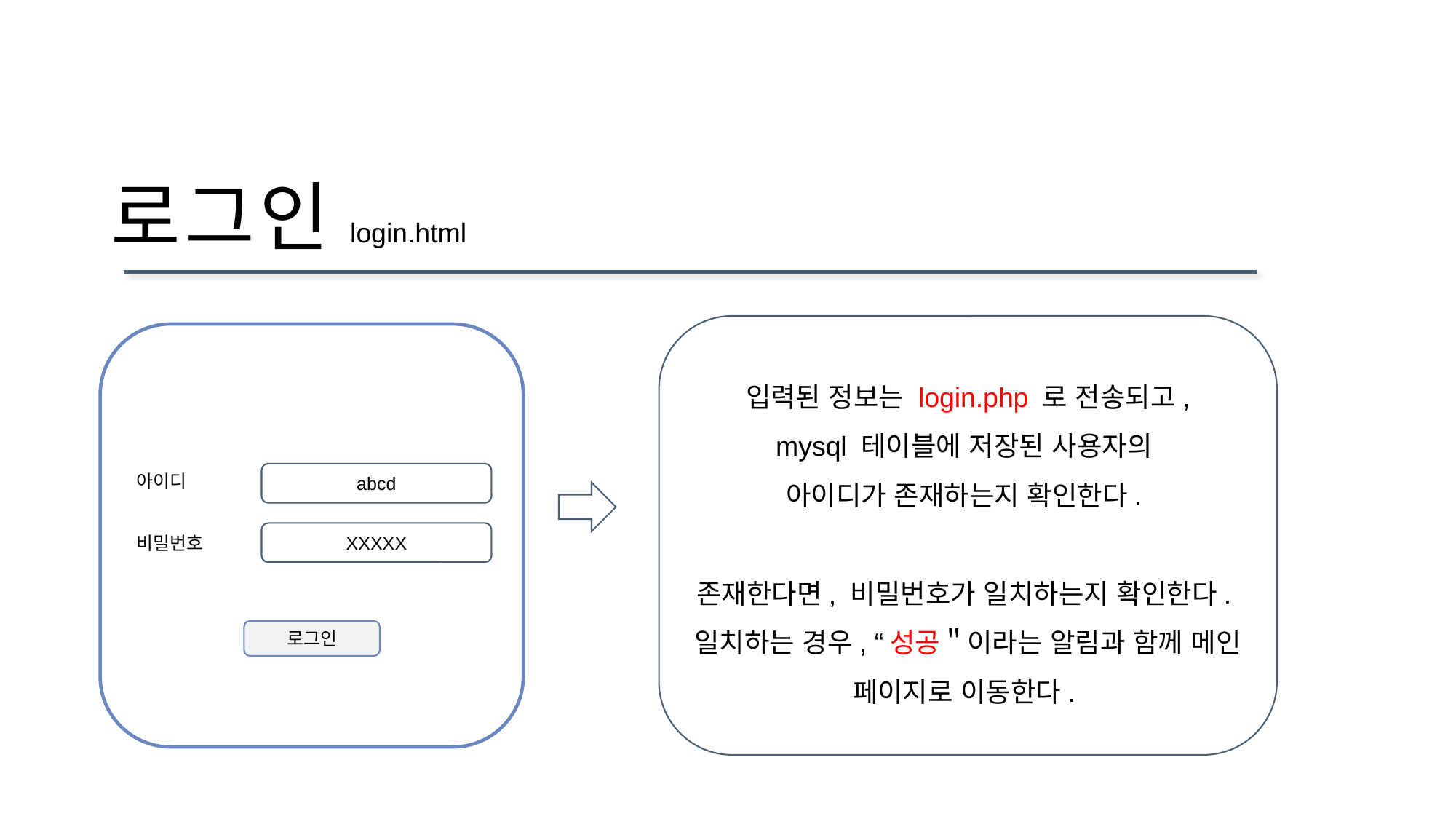

로그인
login.html
입력된 정보는 login.php 로 전송되고,
mysql 테이블에 저장된 사용자의
아이디가 존재하는지 확인한다.

존재한다면, 비밀번호가 일치하는지 확인한다.
일치하는 경우, “성공＂이라는 알림과 함께 메인 페이지로 이동한다.

abcd
아이디

XXXXX
비밀번호
로그인